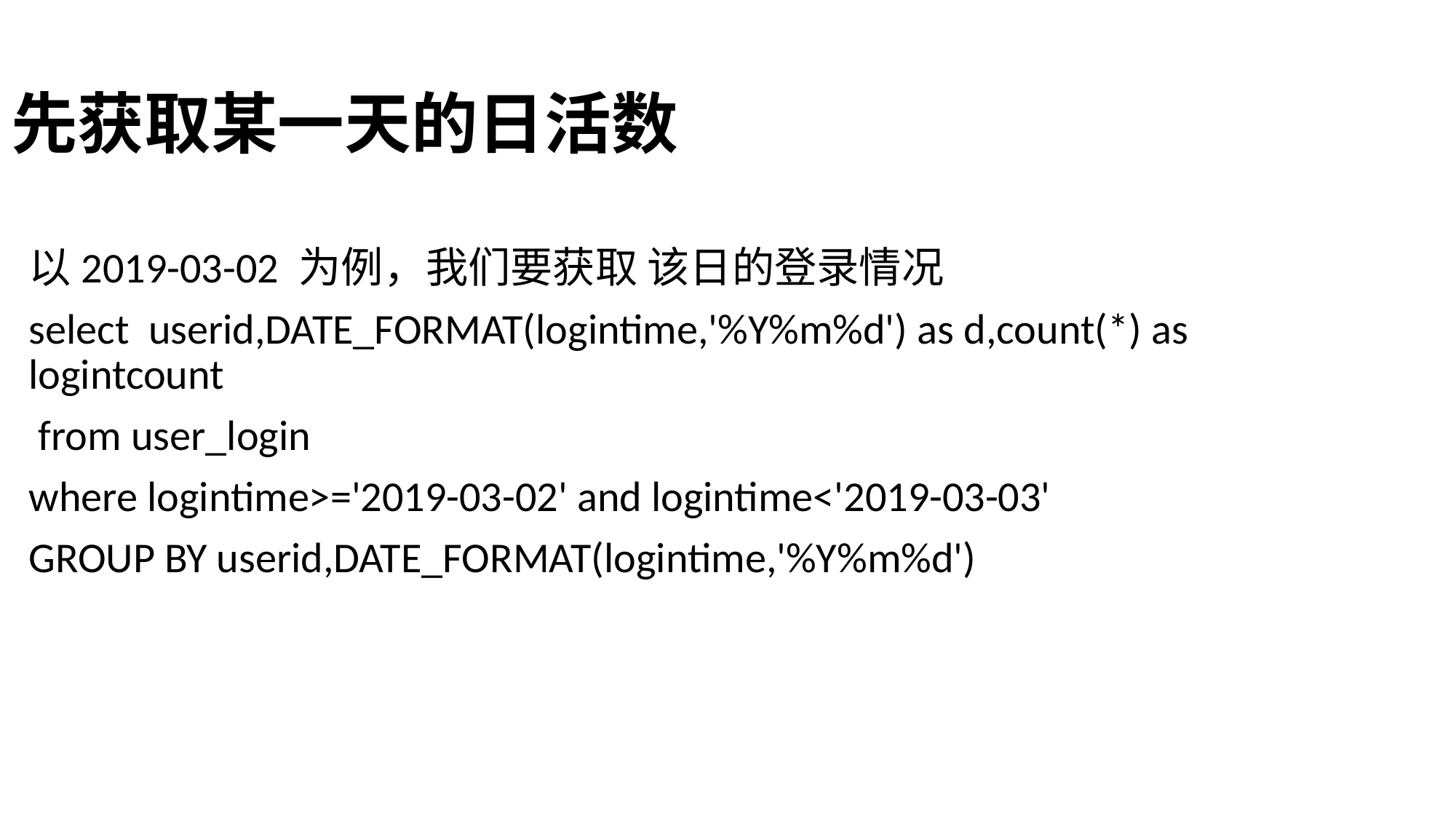

# 先获取某一天的日活数

以2019-03-02 为例，我们要获取 该日的登录情况
select  userid,DATE_FORMAT(logintime,'%Y%m%d') as d,count(*) as logintcount
 from user_login
where logintime>='2019-03-02' and logintime<'2019-03-03'
GROUP BY userid,DATE_FORMAT(logintime,'%Y%m%d')